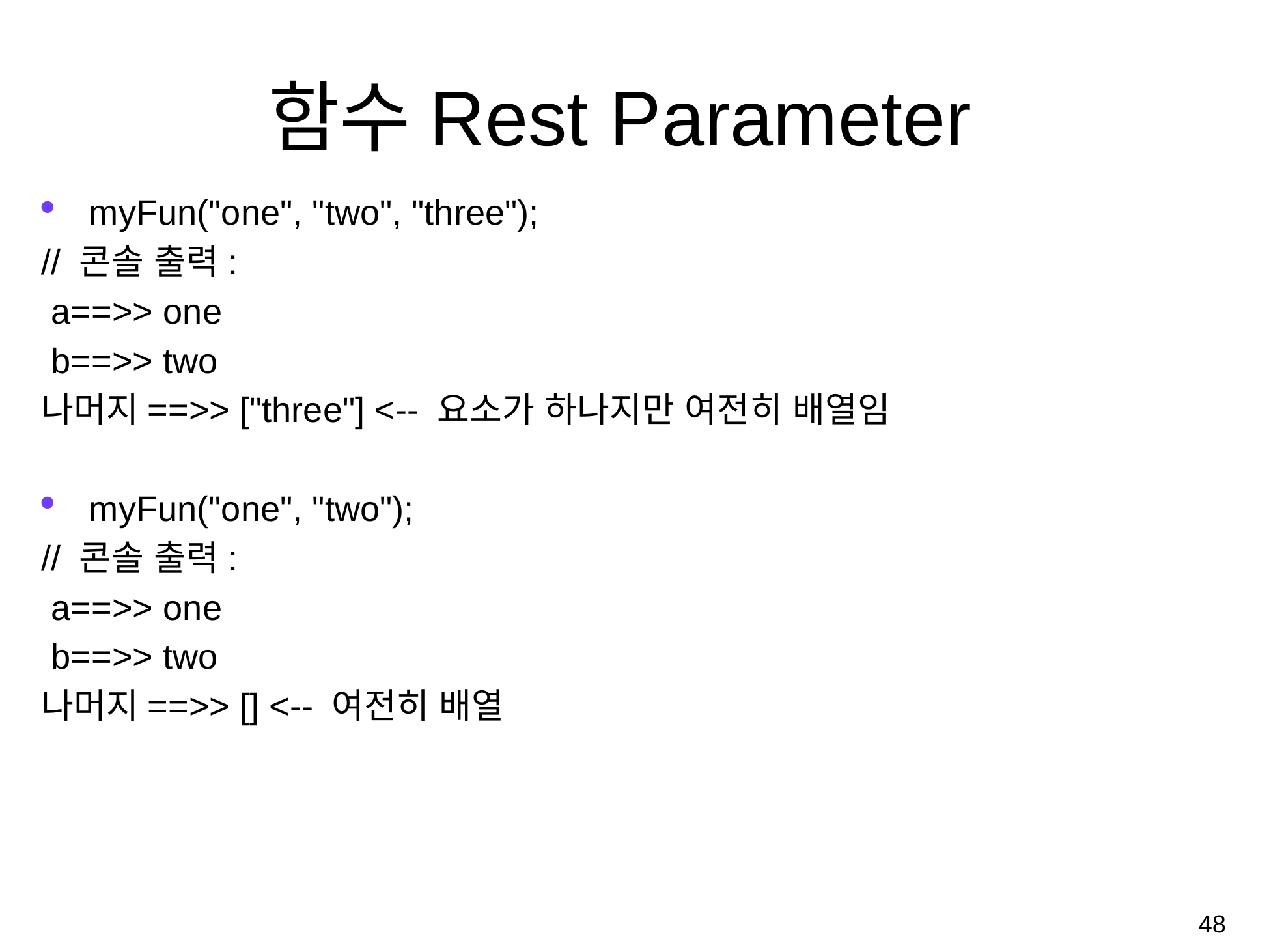

# 함수Rest Parameter
myFun("one", "two", "three");
// 콘솔 출력:
 a==>> one
 b==>> two
나머지==>> ["three"] <-- 요소가 하나지만 여전히 배열임

myFun("one", "two");
// 콘솔 출력:
 a==>> one
 b==>> two
나머지==>> [] <-- 여전히 배열

48